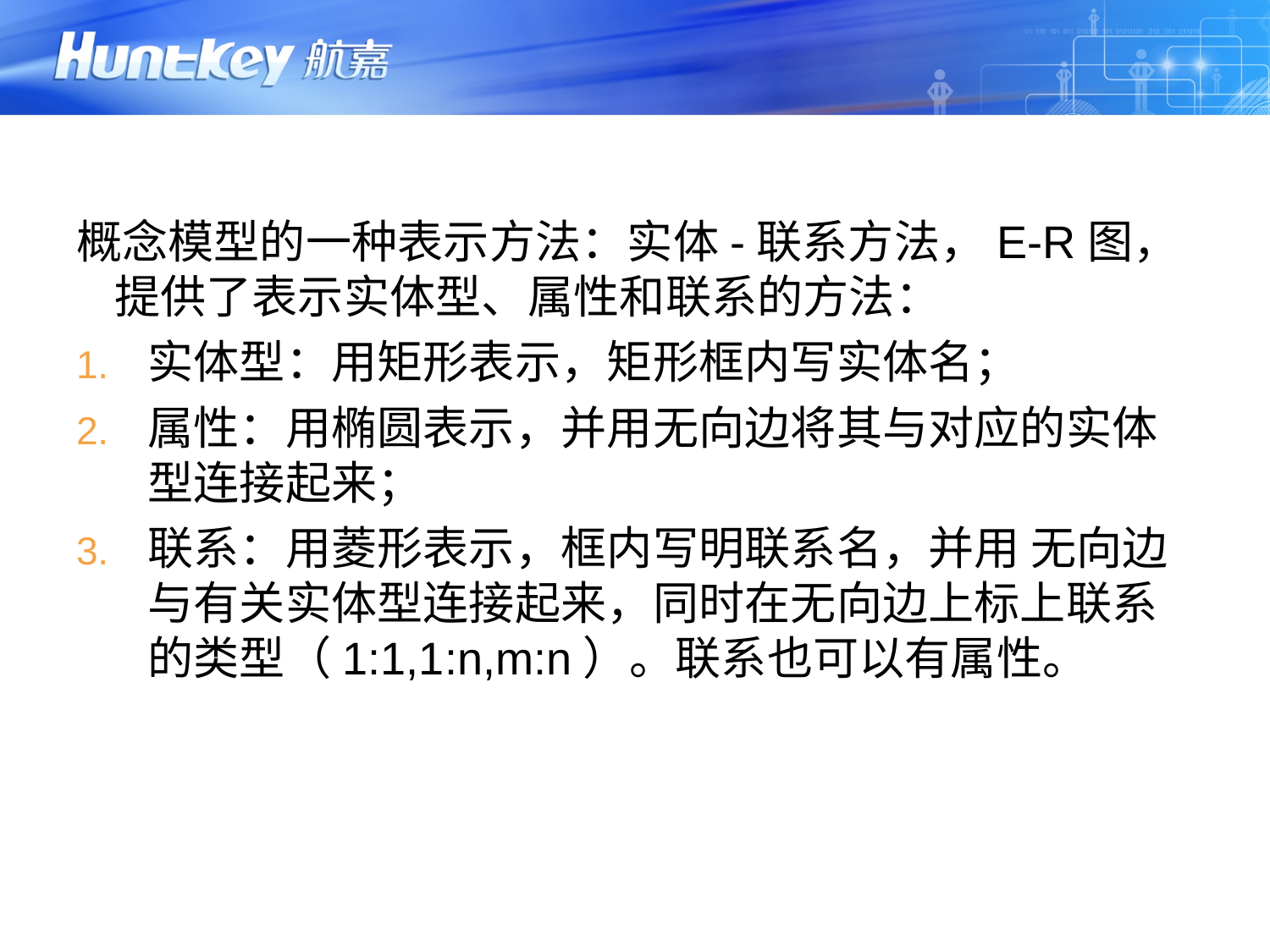

概念模型的一种表示方法：实体-联系方法，E-R图，提供了表示实体型、属性和联系的方法：
实体型：用矩形表示，矩形框内写实体名；
属性：用椭圆表示，并用无向边将其与对应的实体型连接起来；
联系：用菱形表示，框内写明联系名，并用 无向边与有关实体型连接起来，同时在无向边上标上联系的类型（1:1,1:n,m:n）。联系也可以有属性。